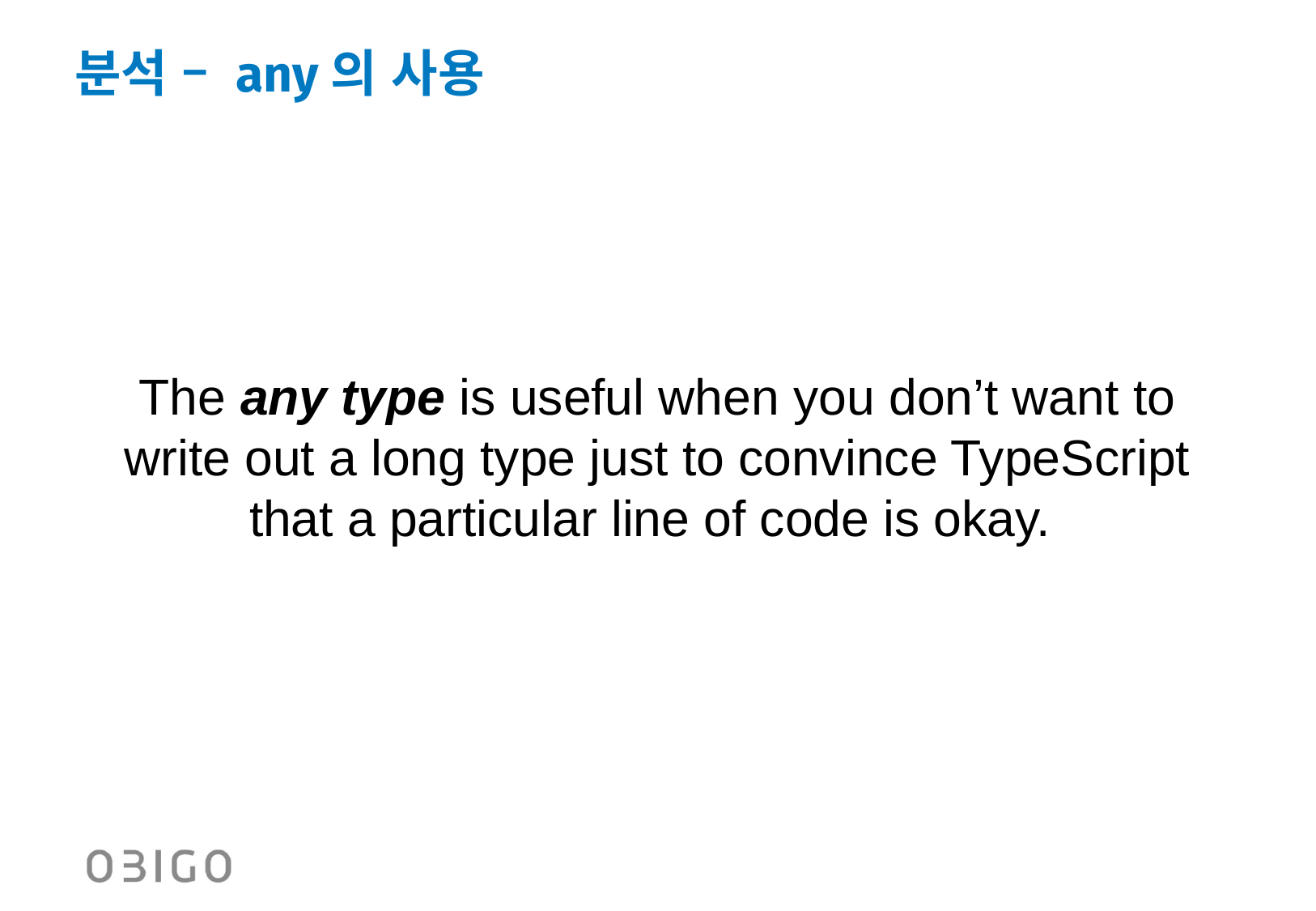

# 분석 – any의 사용
The any type is useful when you don’t want to write out a long type just to convince TypeScript that a particular line of code is okay.